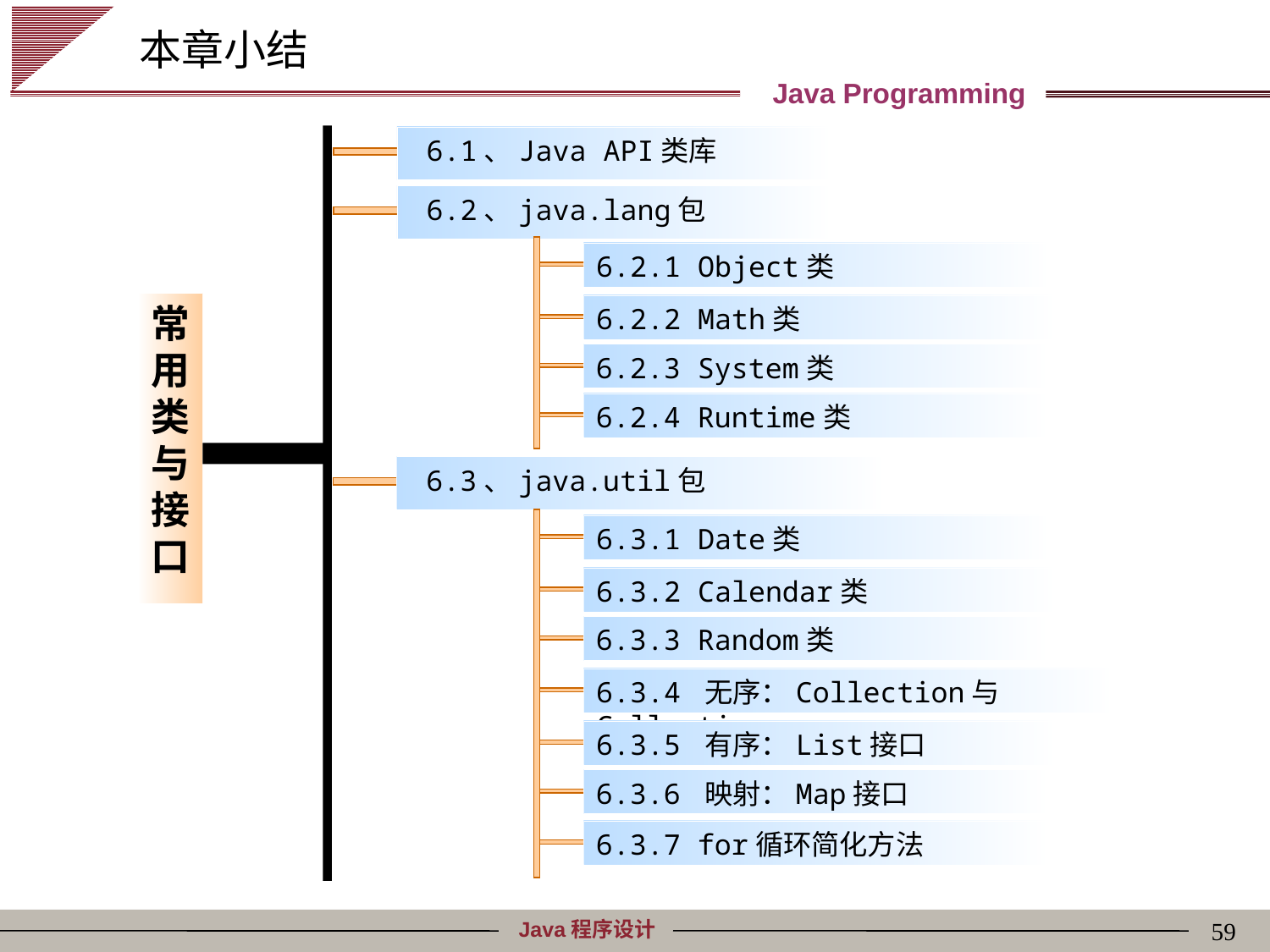

# 本章小结

 6.1、Java API类库

 6.2、java.lang包

6.2.1 Object类

常用类与接口
6.2.2 Math类

6.2.3 System类

6.2.4 Runtime类

 6.3、java.util包

6.3.1 Date类

6.3.2 Calendar类

6.3.3 Random类

6.3.4 无序：Collection与Collections

6.3.5 有序：List接口

6.3.6 映射：Map接口

6.3.7 for循环简化方法